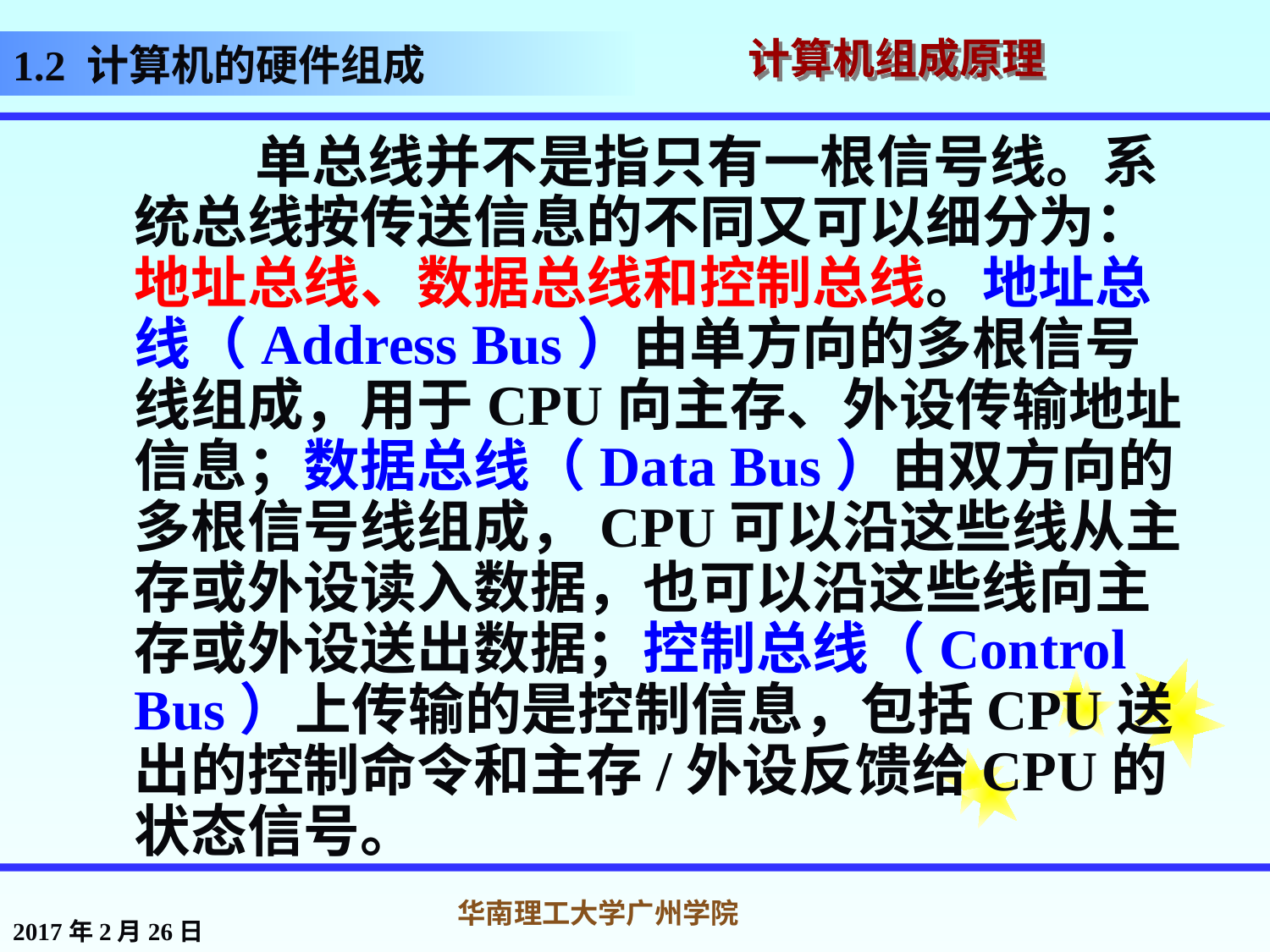

# 1.2 计算机的硬件组成
            单总线并不是指只有一根信号线。系统总线按传送信息的不同又可以细分为：地址总线、数据总线和控制总线。地址总线（Address Bus）由单方向的多根信号线组成，用于CPU向主存、外设传输地址信息；数据总线（Data Bus）由双方向的多根信号线组成，CPU可以沿这些线从主存或外设读入数据，也可以沿这些线向主存或外设送出数据；控制总线（Control Bus）上传输的是控制信息，包括CPU送出的控制命令和主存/外设反馈给CPU的状态信号。
2017年2月26日